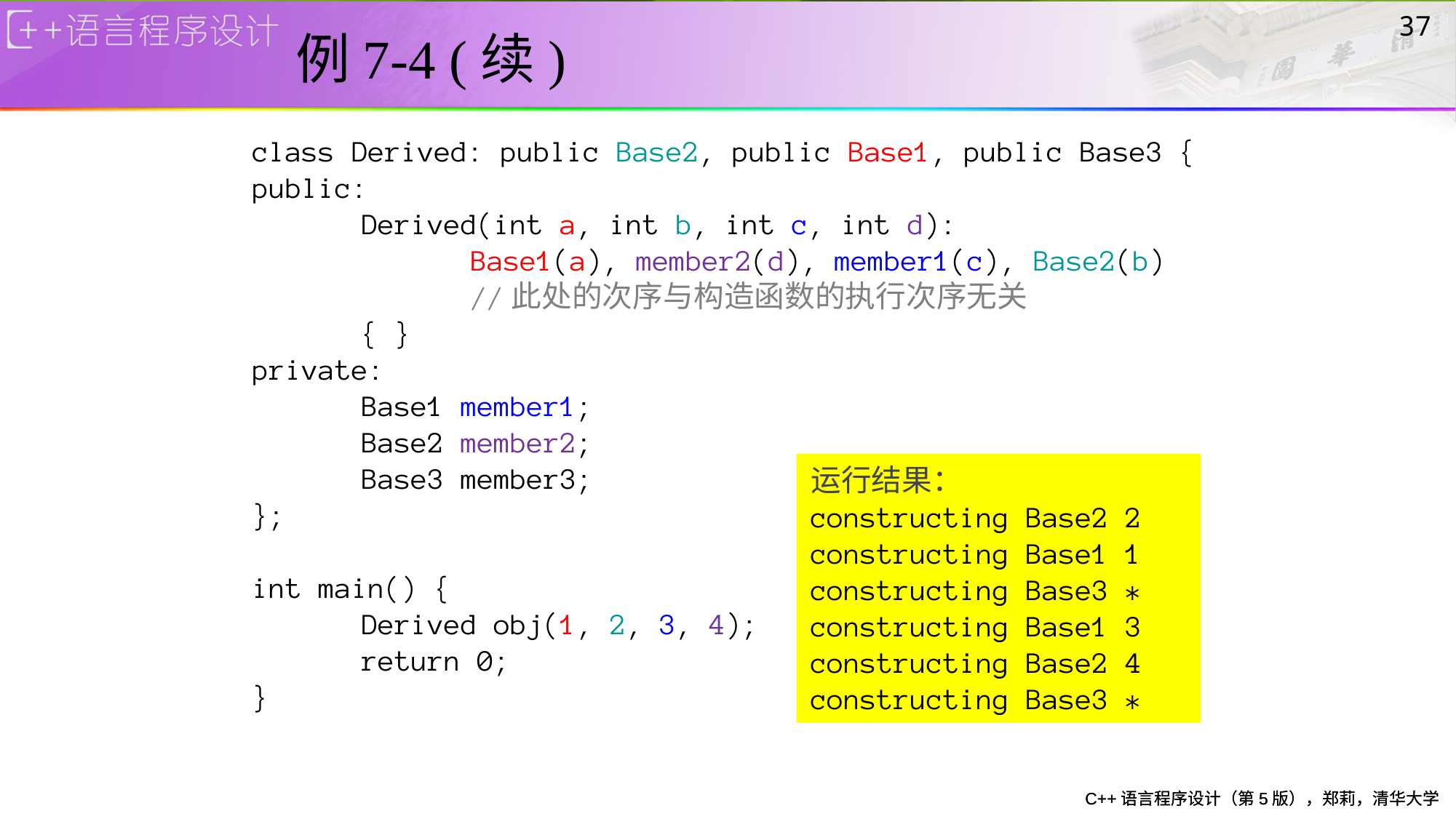

# 例7-4 (续)
37
class Derived: public Base2, public Base1, public Base3 {
public:
	Derived(int a, int b, int c, int d):
		Base1(a), member2(d), member1(c), Base2(b)
		//此处的次序与构造函数的执行次序无关
	{ }
private:
	Base1 member1;
	Base2 member2;
	Base3 member3;
};

int main() {
	Derived obj(1, 2, 3, 4);
	return 0;
}
运行结果：
constructing Base2 2
constructing Base1 1
constructing Base3 *
constructing Base1 3
constructing Base2 4
constructing Base3 *